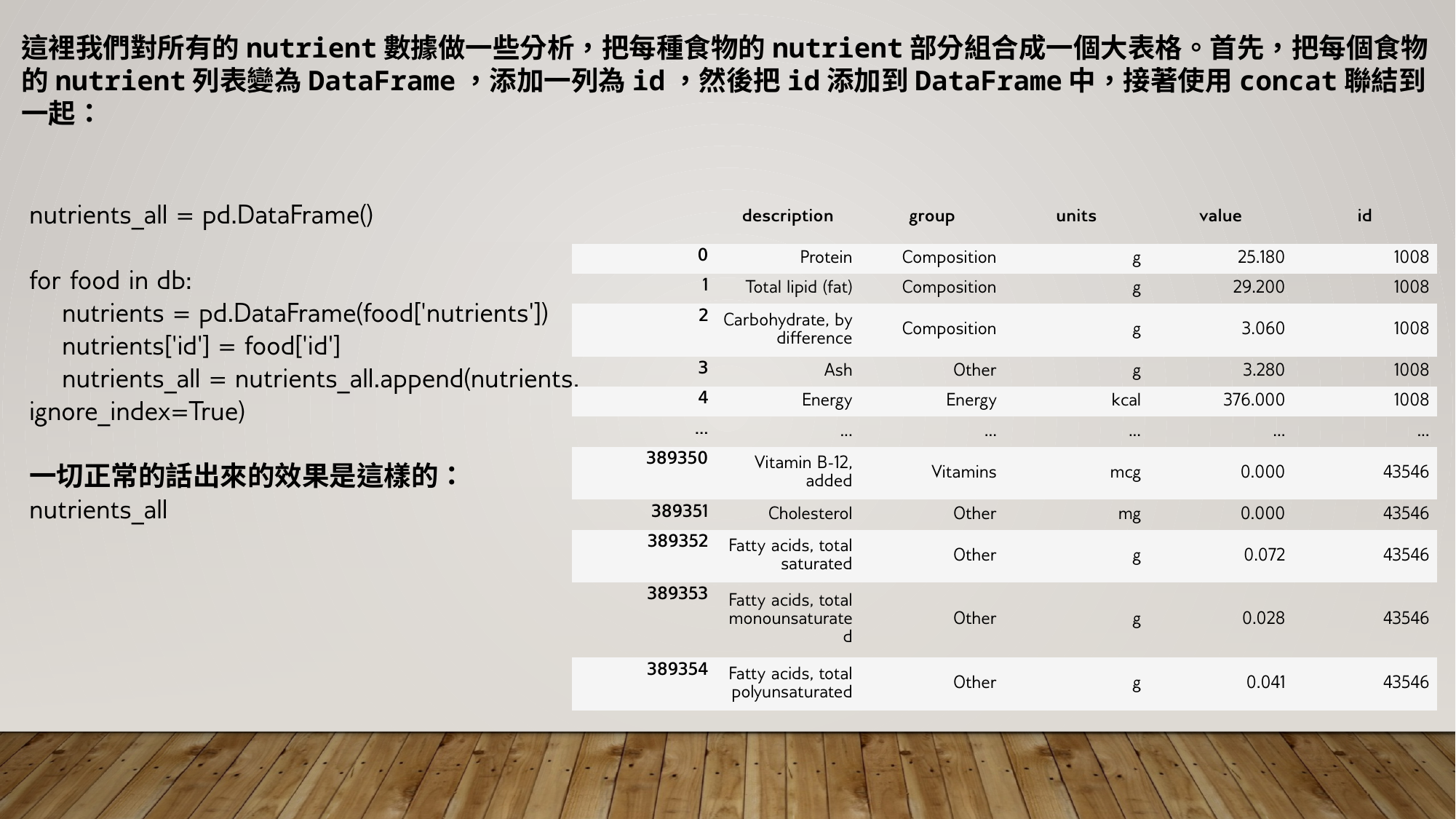

這裡我們對所有的nutrient數據做一些分析，把每種食物的nutrient部分組合成一個大表格。首先，把每個食物的nutrient列表變為DataFrame，添加一列為id，然後把id添加到DataFrame中，接著使用concat聯結到一起：
nutrients_all = pd.DataFrame()

for food in db:
    nutrients = pd.DataFrame(food['nutrients'])
    nutrients['id'] = food['id']
    nutrients_all = nutrients_all.append(nutrients, ignore_index=True)

一切正常的話出來的效果是這樣的：
nutrients_all
|  | description | group | units | value | id |
| --- | --- | --- | --- | --- | --- |
| 0 | Protein | Composition | g | 25.180 | 1008 |
| 1 | Total lipid (fat) | Composition | g | 29.200 | 1008 |
| 2 | Carbohydrate, by difference | Composition | g | 3.060 | 1008 |
| 3 | Ash | Other | g | 3.280 | 1008 |
| 4 | Energy | Energy | kcal | 376.000 | 1008 |
| ... | ... | ... | ... | ... | ... |
| 389350 | Vitamin B-12, added | Vitamins | mcg | 0.000 | 43546 |
| 389351 | Cholesterol | Other | mg | 0.000 | 43546 |
| 389352 | Fatty acids, total saturated | Other | g | 0.072 | 43546 |
| 389353 | Fatty acids, total monounsaturated | Other | g | 0.028 | 43546 |
| 389354 | Fatty acids, total polyunsaturated | Other | g | 0.041 | 43546 |